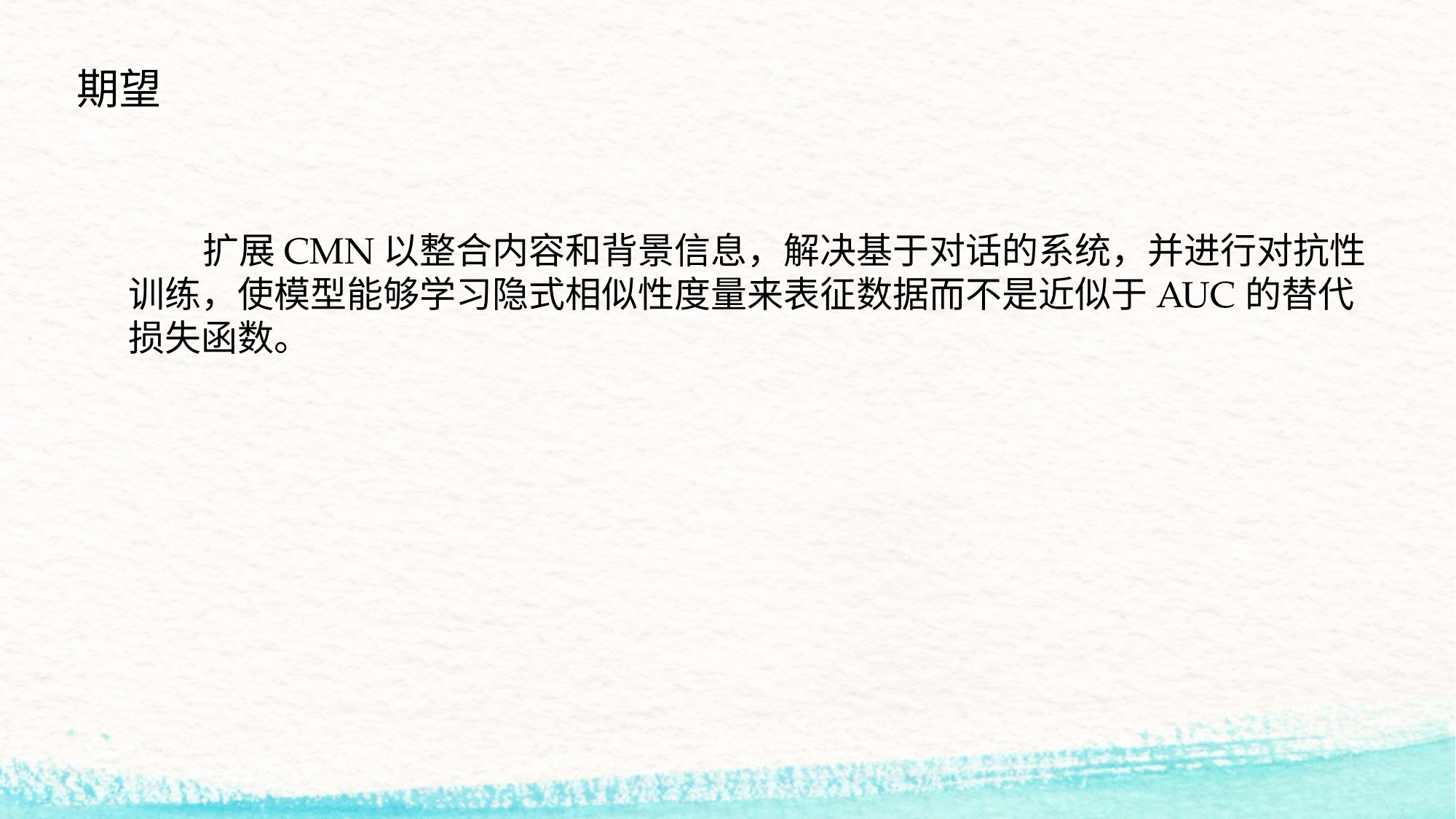

期望
        扩展CMN以整合内容和背景信息，解决基于对话的系统，并进行对抗性训练，使模型能够学习隐式相似性度量来表征数据而不是近似于AUC的替代损失函数。